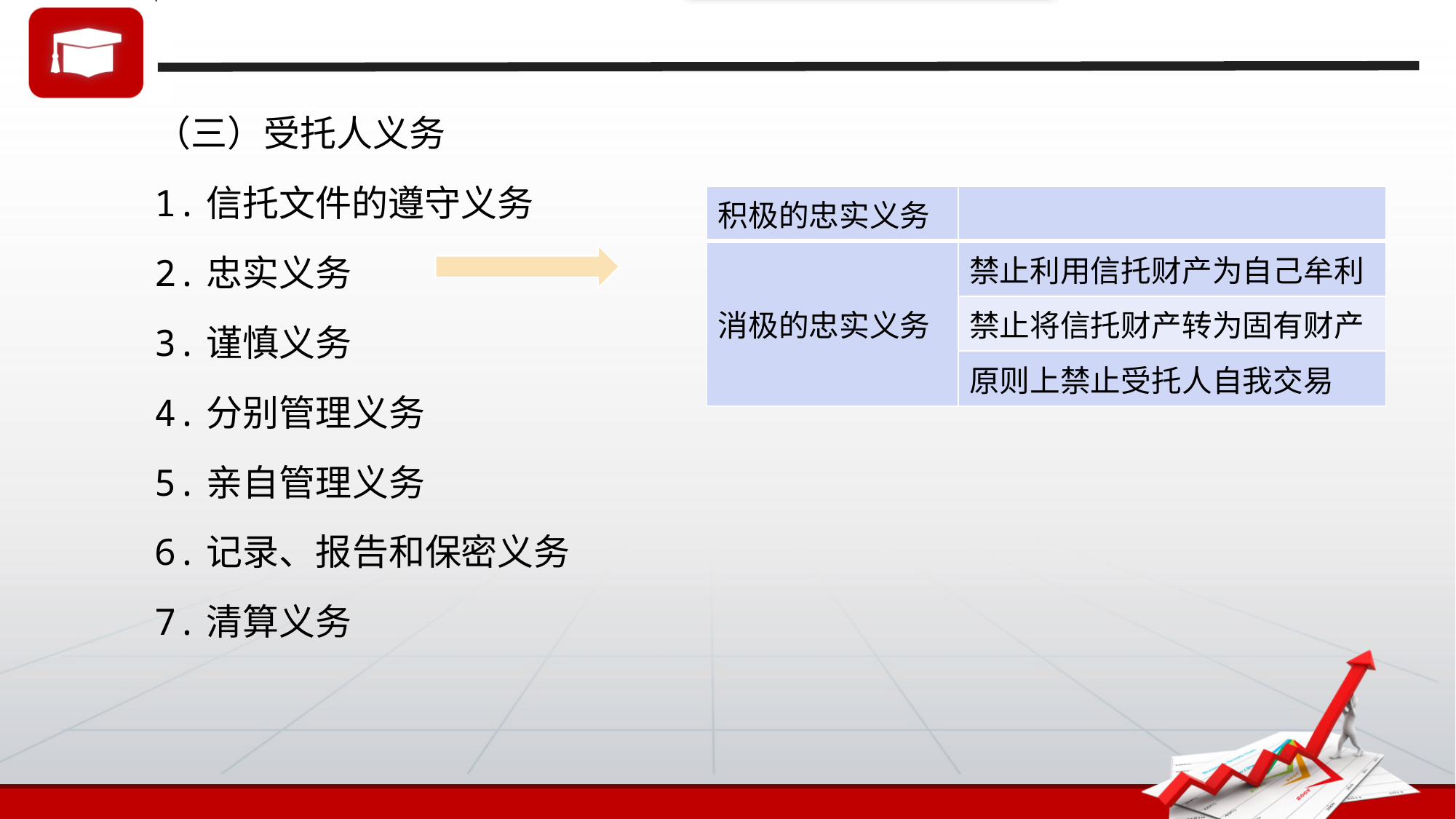

（三）受托人义务
1.信托文件的遵守义务
2.忠实义务
3.谨慎义务
4.分别管理义务
5.亲自管理义务
6.记录、报告和保密义务
7.清算义务

| 积极的忠实义务 |  |
| --- | --- |
| 消极的忠实义务 | 禁止利用信托财产为自己牟利 |
|  | 禁止将信托财产转为固有财产 |
|  | 原则上禁止受托人自我交易 |